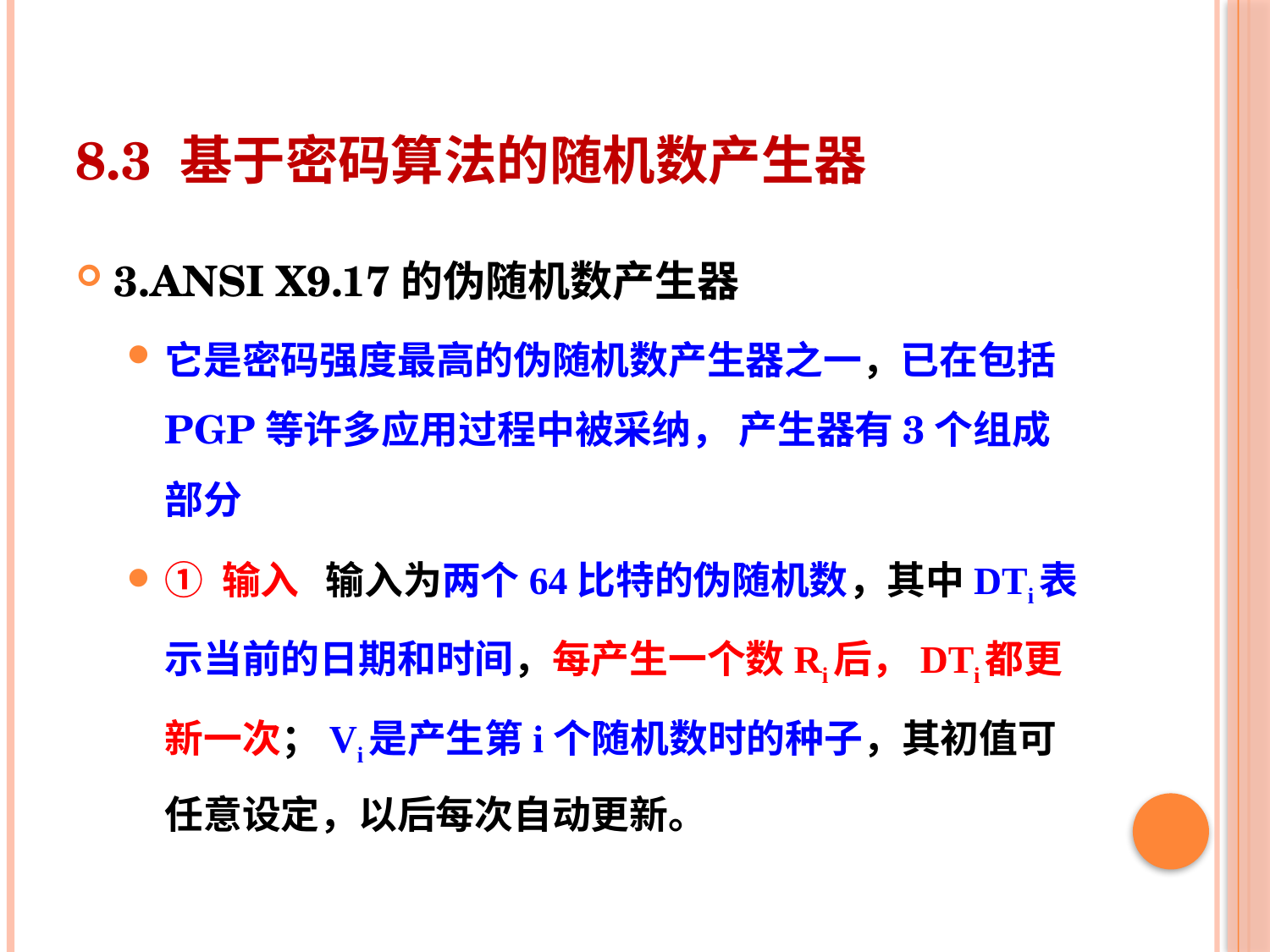

# 8.3 基于密码算法的随机数产生器
3.ANSI X9.17的伪随机数产生器
它是密码强度最高的伪随机数产生器之一，已在包括PGP等许多应用过程中被采纳， 产生器有3个组成部分
① 输入   输入为两个64比特的伪随机数，其中DTi表示当前的日期和时间，每产生一个数Ri后，DTi都更新一次；Vi是产生第i个随机数时的种子，其初值可任意设定，以后每次自动更新。